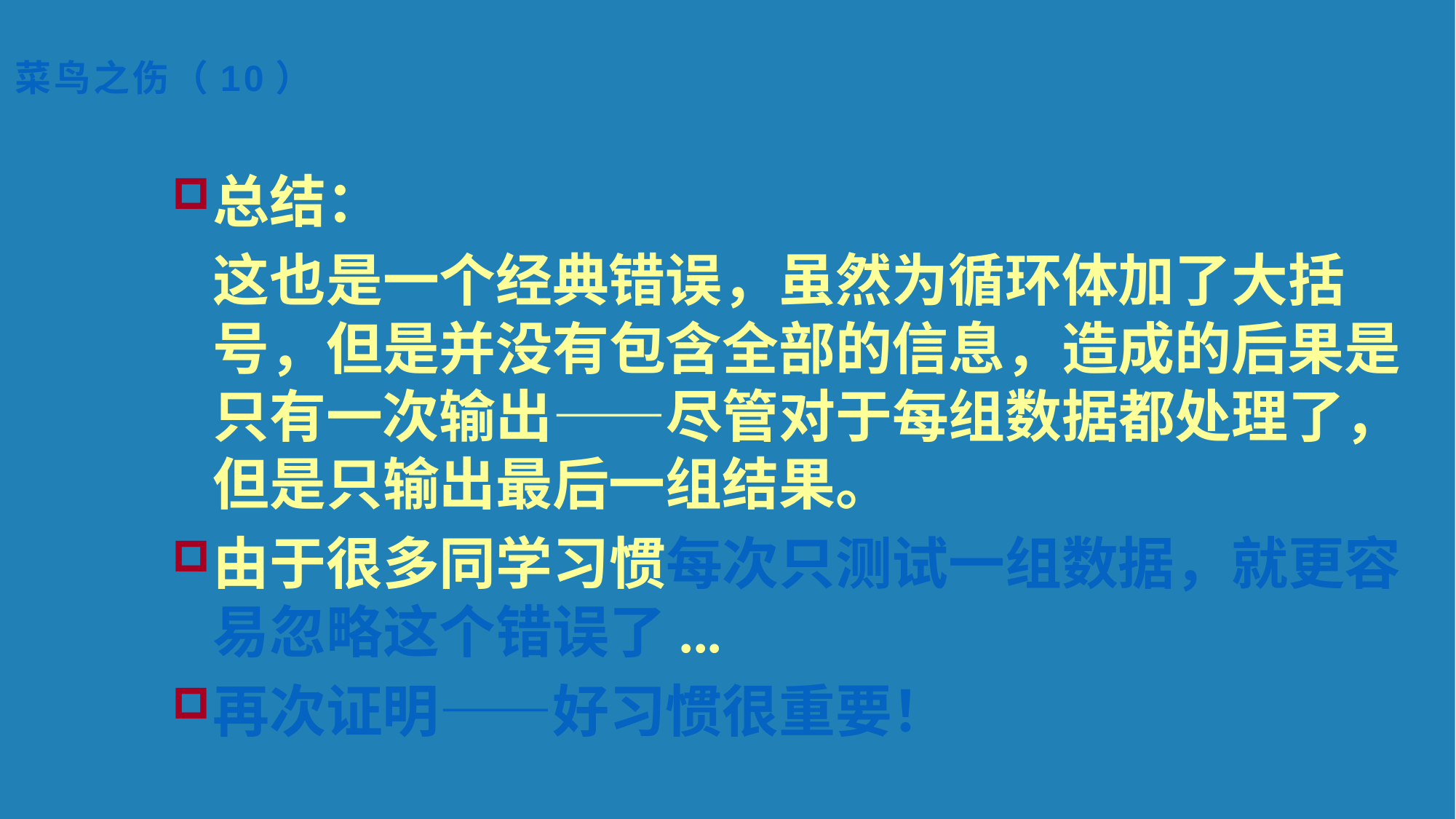

菜鸟之伤（10）
总结：
	这也是一个经典错误，虽然为循环体加了大括号，但是并没有包含全部的信息，造成的后果是只有一次输出——尽管对于每组数据都处理了，但是只输出最后一组结果。
由于很多同学习惯每次只测试一组数据，就更容易忽略这个错误了...
再次证明——好习惯很重要！

103